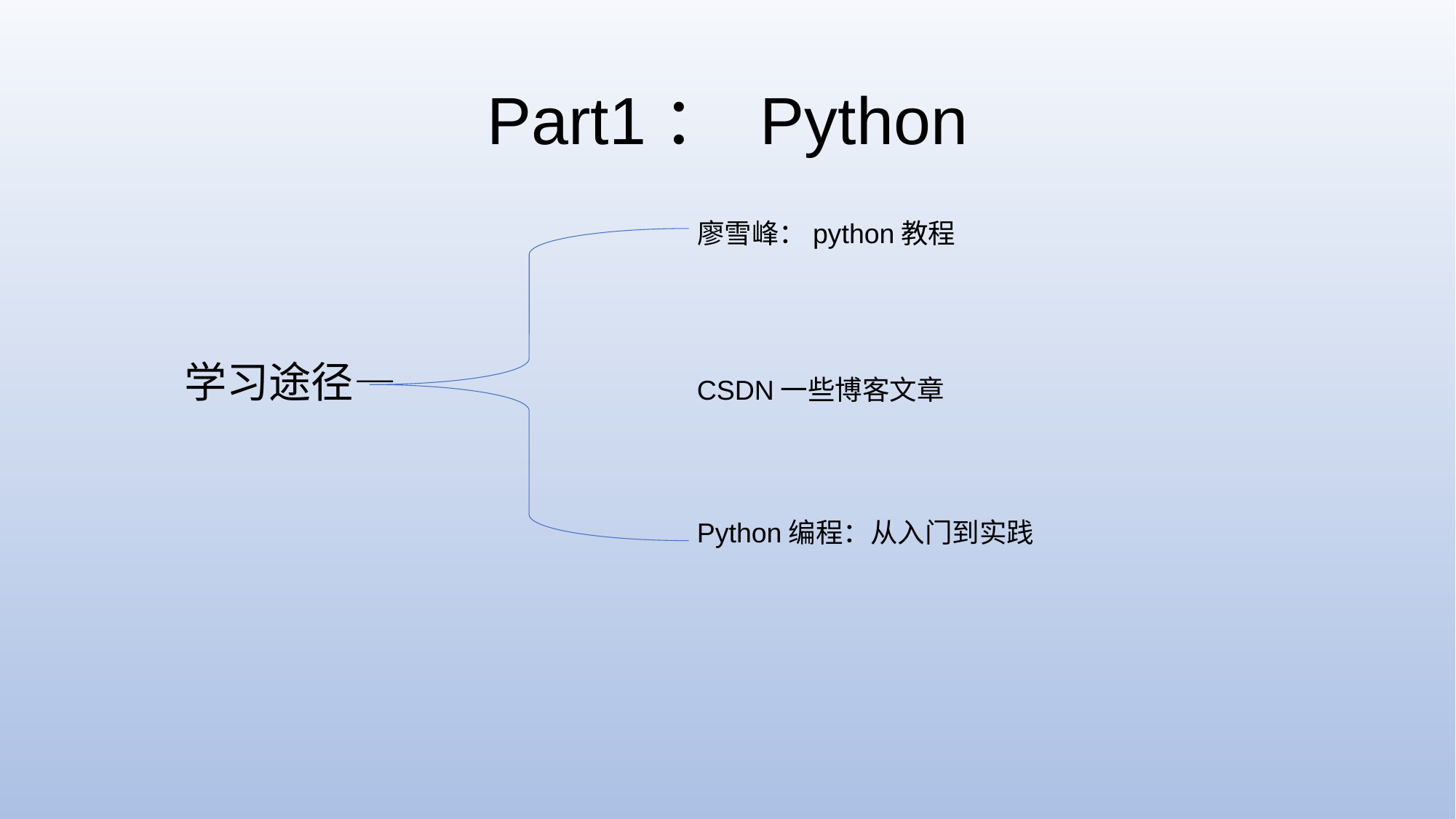

# Part1： Python
廖雪峰：python教程

学习途径—
CSDN一些博客文章
Python编程：从入门到实践